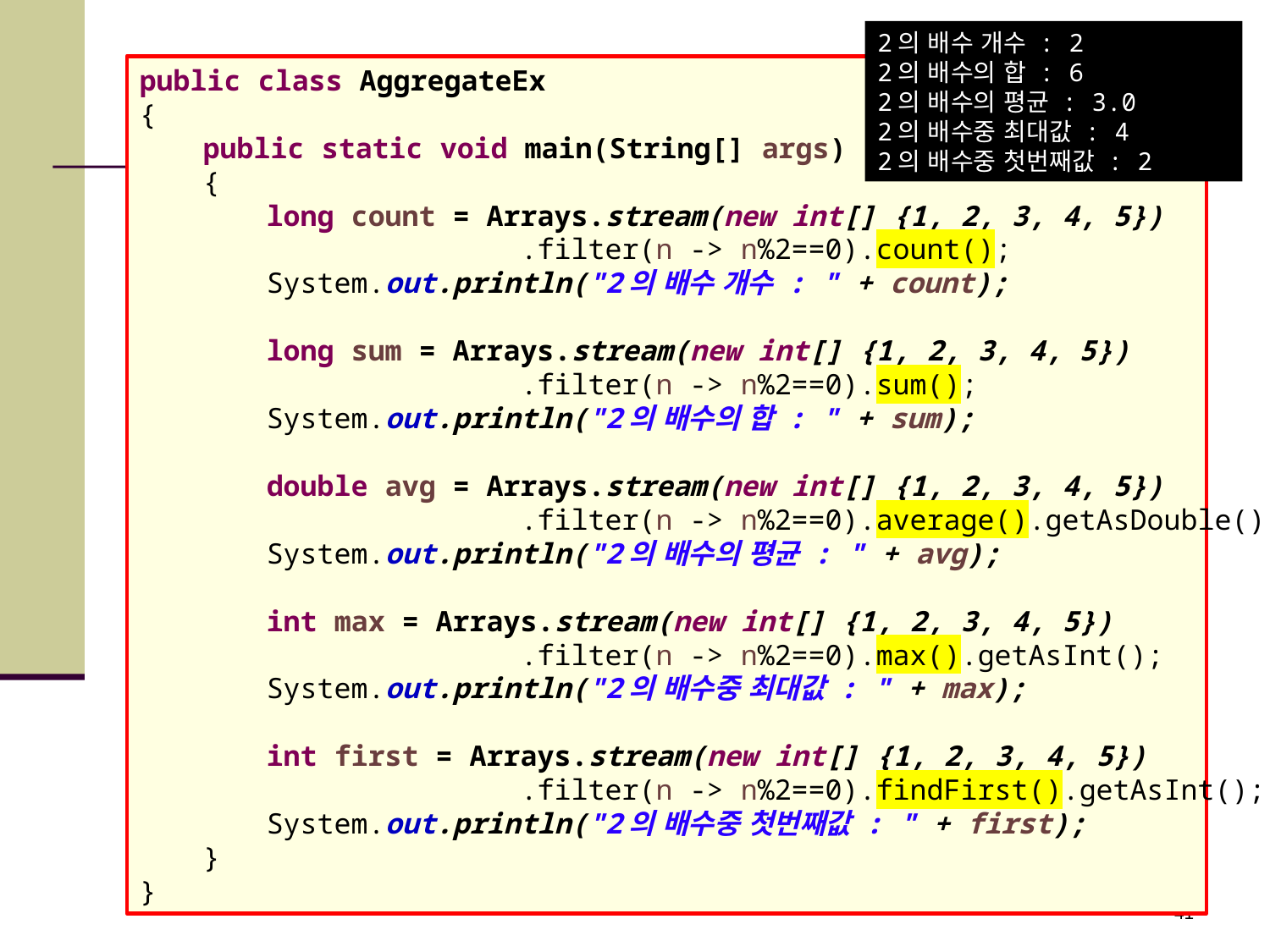

2의 배수 개수 : 2
2의 배수의 합 : 6
2의 배수의 평균 : 3.0
2의 배수중 최대값 : 4
2의 배수중 첫번째값 : 2
#
public class AggregateEx
{
public static void main(String[] args)
{
long count = Arrays.stream(new int[] {1, 2, 3, 4, 5})
		.filter(n -> n%2==0).count();
System.out.println("2의 배수 개수 : " + count);

long sum = Arrays.stream(new int[] {1, 2, 3, 4, 5})
		.filter(n -> n%2==0).sum();
System.out.println("2의 배수의 합 : " + sum);

double avg = Arrays.stream(new int[] {1, 2, 3, 4, 5})
		.filter(n -> n%2==0).average().getAsDouble();
System.out.println("2의 배수의 평균 : " + avg);

int max = Arrays.stream(new int[] {1, 2, 3, 4, 5})
		.filter(n -> n%2==0).max().getAsInt();
System.out.println("2의 배수중 최대값 : " + max);

int first = Arrays.stream(new int[] {1, 2, 3, 4, 5})
		.filter(n -> n%2==0).findFirst().getAsInt();
System.out.println("2의 배수중 첫번째값 : " + first);
}
}

41